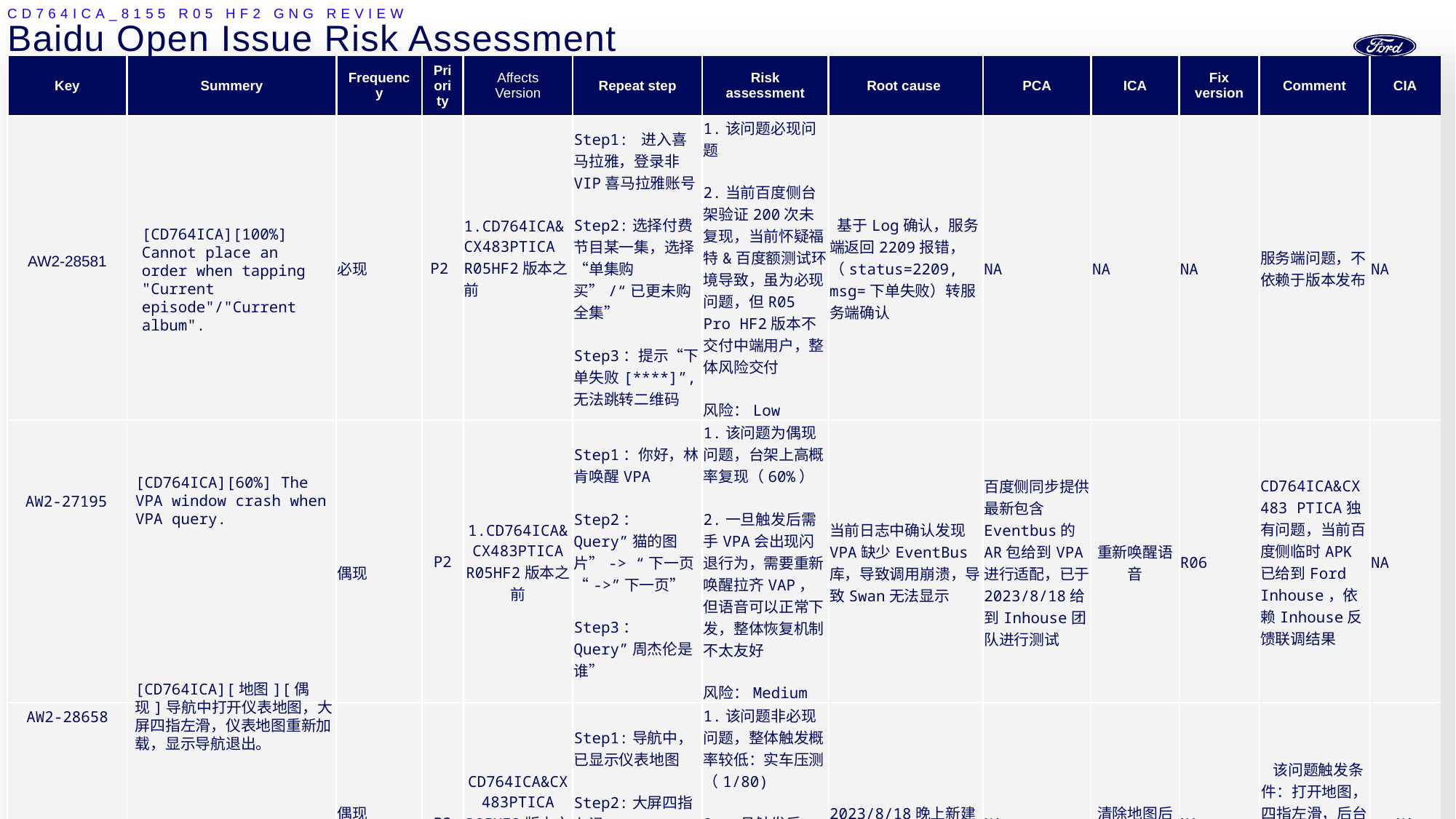

CD764ICA_8155 R05 HF2 GNG Review
# Baidu Open Issue Risk Assessment
| Key | Summery | Frequency | Priority | Affects Version | Repeat step | Risk assessment | Root cause | PCA | ICA | Fix version | Comment | CIA |
| --- | --- | --- | --- | --- | --- | --- | --- | --- | --- | --- | --- | --- |
|  |  | 必现 | P2 | 1.CD764ICA&CX483PTICA R05HF2版本之前 | Step1: 进入喜马拉雅，登录非VIP喜马拉雅账号 Step2:选择付费节目某一集，选择“单集购买”/“已更未购全集” Step3：提示“下单失败[\*\*\*\*]”,无法跳转二维码 | 1.该问题必现问题 2.当前百度侧台架验证200次未复现，当前怀疑福特&百度额测试环境导致，虽为必现问题，但R05 Pro HF2版本不交付中端用户，整体风险交付 风险：Low | 基于Log确认，服务端返回2209报错，（status=2209, msg=下单失败）转服务端确认 | NA | NA | NA | 服务端问题，不依赖于版本发布 | NA |
|  |  | 偶现 | P2 | 1.CD764ICA&CX483PTICA R05HF2版本之前 | Step1：你好，林肯唤醒VPA Step2：Query”猫的图片”-> “下一页“->”下一页” Step3：Query”周杰伦是谁” | 1.该问题为偶现问题，台架上高概率复现（60%） 2.一旦触发后需手VPA会出现闪退行为，需要重新唤醒拉齐VAP，但语音可以正常下发，整体恢复机制不太友好 风险：Medium | 当前日志中确认发现VPA缺少EventBus库，导致调用崩溃，导致Swan无法显示 | 百度侧同步提供最新包含Eventbus的AR包给到VPA进行适配，已于2023/8/18给到Inhouse团队进行测试 | 重新唤醒语音 | R06 | CD764ICA&CX483 PTICA独有问题，当前百度侧临时APK已给到Ford Inhouse，依赖Inhouse反馈联调结果 | NA |
|  |  | 偶现（1/80) | P2 | CD764ICA&CX483PTICA R05HF2版本之前 | Step1:导航中，已显示仪表地图 Step2:大屏四指左滑 Step3:仪表地图重新加载，然后显示导航退出 | 1.该问题非必现问题，整体触发概率较低：实车压测（1/80) 2.一旦触发后，清除地图后恢复，复现概率较高，整体恢复机制不太友好 风险：Medium | 2023/8/18晚上新建问题，开发分析中 | NA | 清除地图后恢复 | NA | 该问题触发条件：打开地图，四指左滑，后台清除地图，重新进入地图，仪表显示导航退出 | NA |
[CD764ICA][100%] Cannot place an order when tapping "Current episode"/"Current album".
AW2-28581
[CD764ICA][60%] The VPA window crash when VPA query.
AW2-27195
[CD764ICA][地图][偶现]导航中打开仪表地图，大屏四指左滑，仪表地图重新加载，显示导航退出。
AW2-28658
10
10